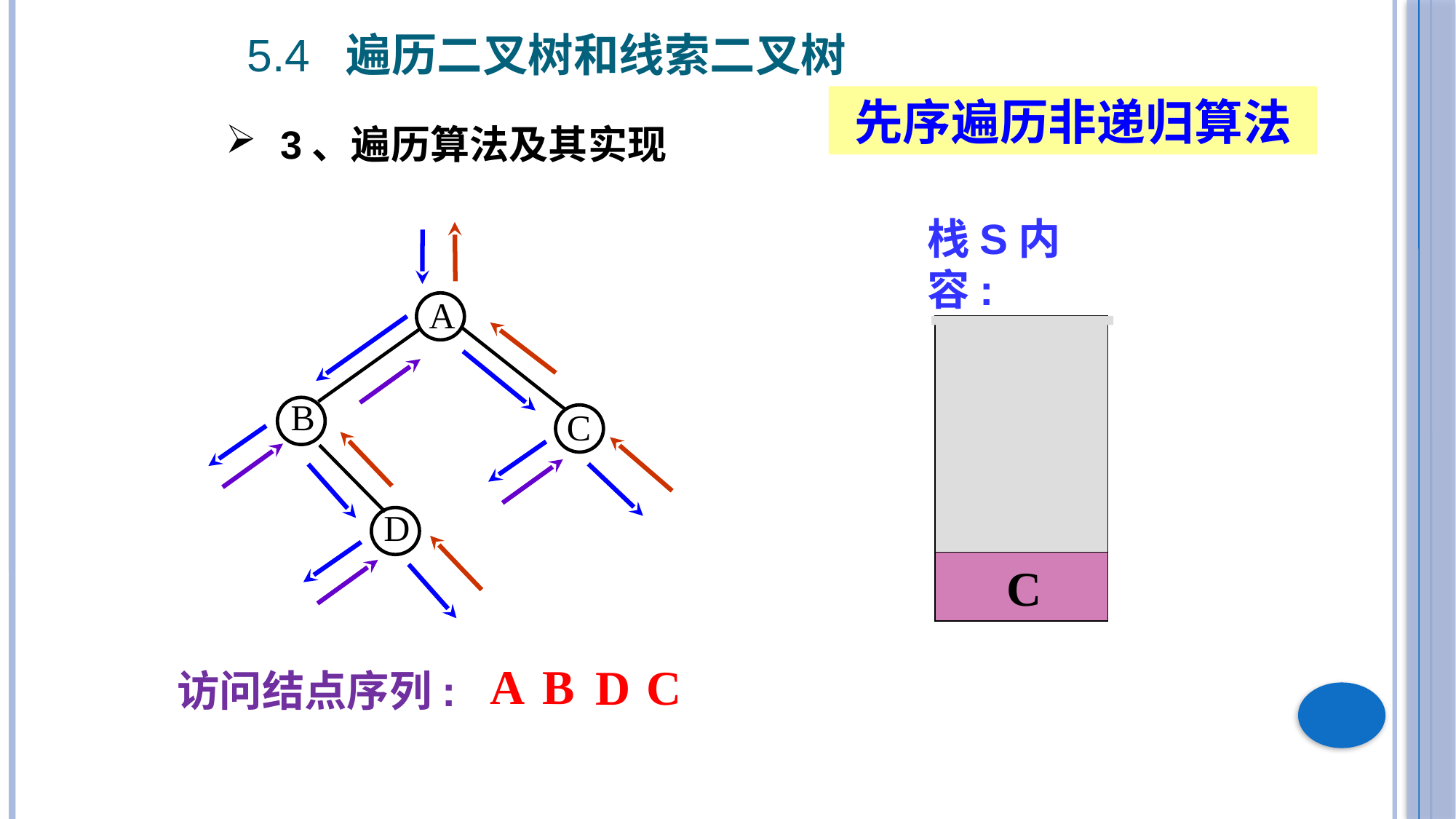

5.4  遍历二叉树和线索二叉树
先序遍历非递归算法
3、遍历算法及其实现
栈S内容:

A

B

C

D

     C

A
B
D
C
访问结点序列: